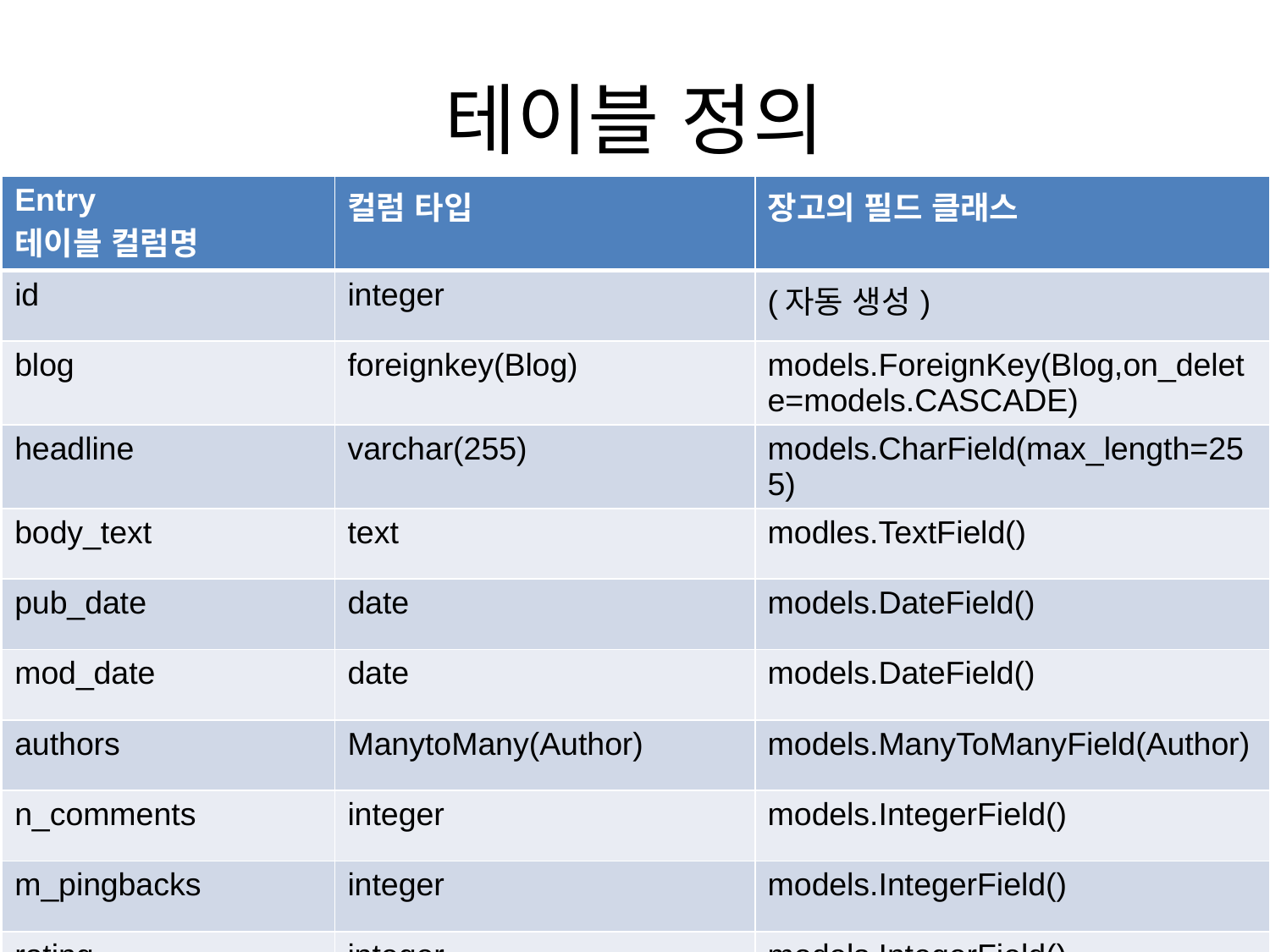

# 테이블 정의
| Entry 테이블 컬럼명 | 컬럼 타입 | 장고의 필드 클래스 |
| --- | --- | --- |
| id | integer | (자동 생성) |
| blog | foreignkey(Blog) | models.ForeignKey(Blog,on\_delete=models.CASCADE) |
| headline | varchar(255) | models.CharField(max\_length=255) |
| body\_text | text | modles.TextField() |
| pub\_date | date | models.DateField() |
| mod\_date | date | models.DateField() |
| authors | ManytoMany(Author) | models.ManyToManyField(Author) |
| n\_comments | integer | models.IntegerField() |
| m\_pingbacks | integer | models.IntegerField() |
| rating | integer | models.IntegerField() |